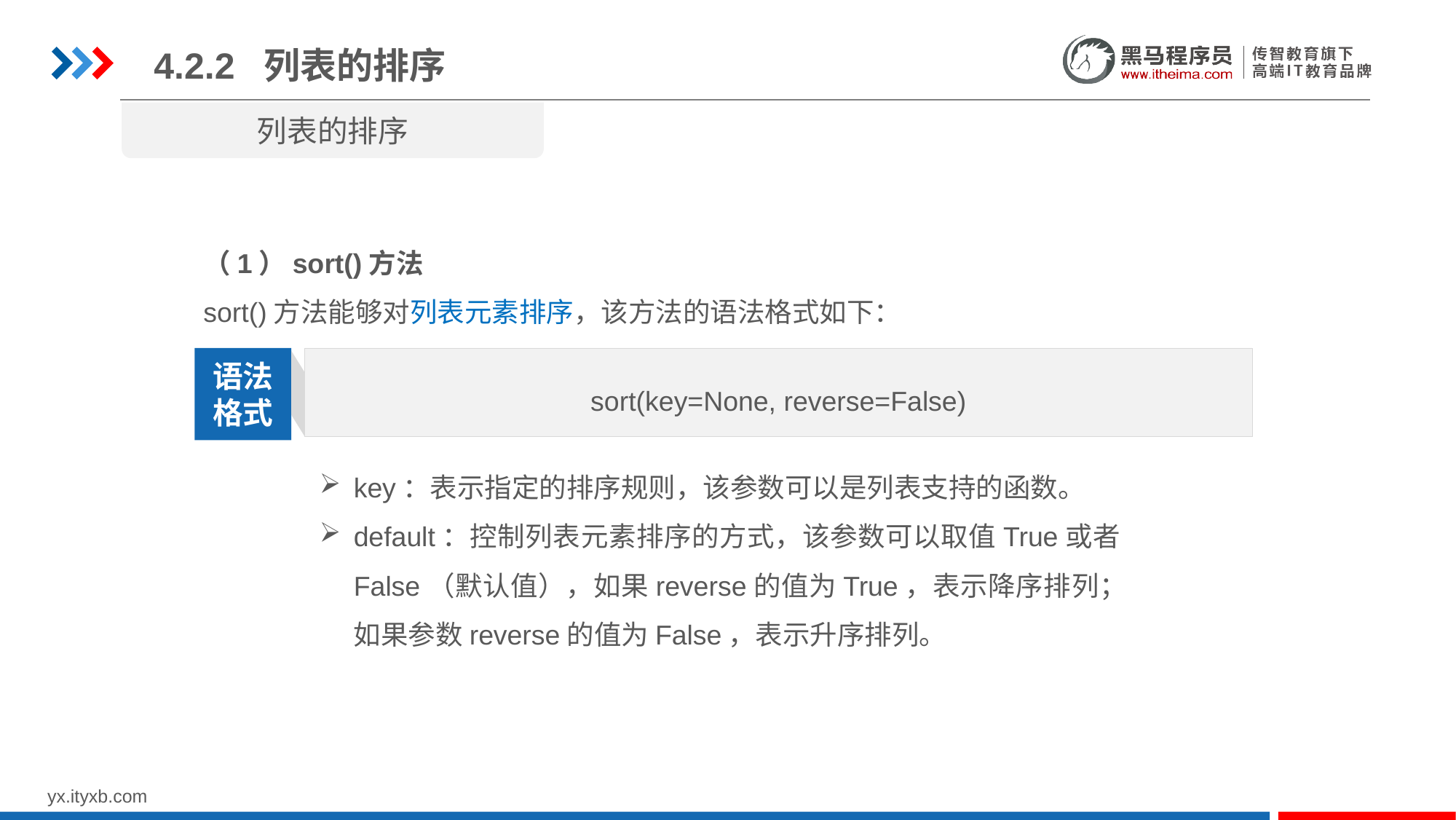

4.2.2  列表的排序

列表的排序
（1）sort()方法
sort()方法能够对列表元素排序，该方法的语法格式如下：

sort(key=None, reverse=False)

语法
格式
key：表示指定的排序规则，该参数可以是列表支持的函数。
default：控制列表元素排序的方式，该参数可以取值True或者False（默认值），如果reverse的值为True，表示降序排列；如果参数reverse的值为False，表示升序排列。